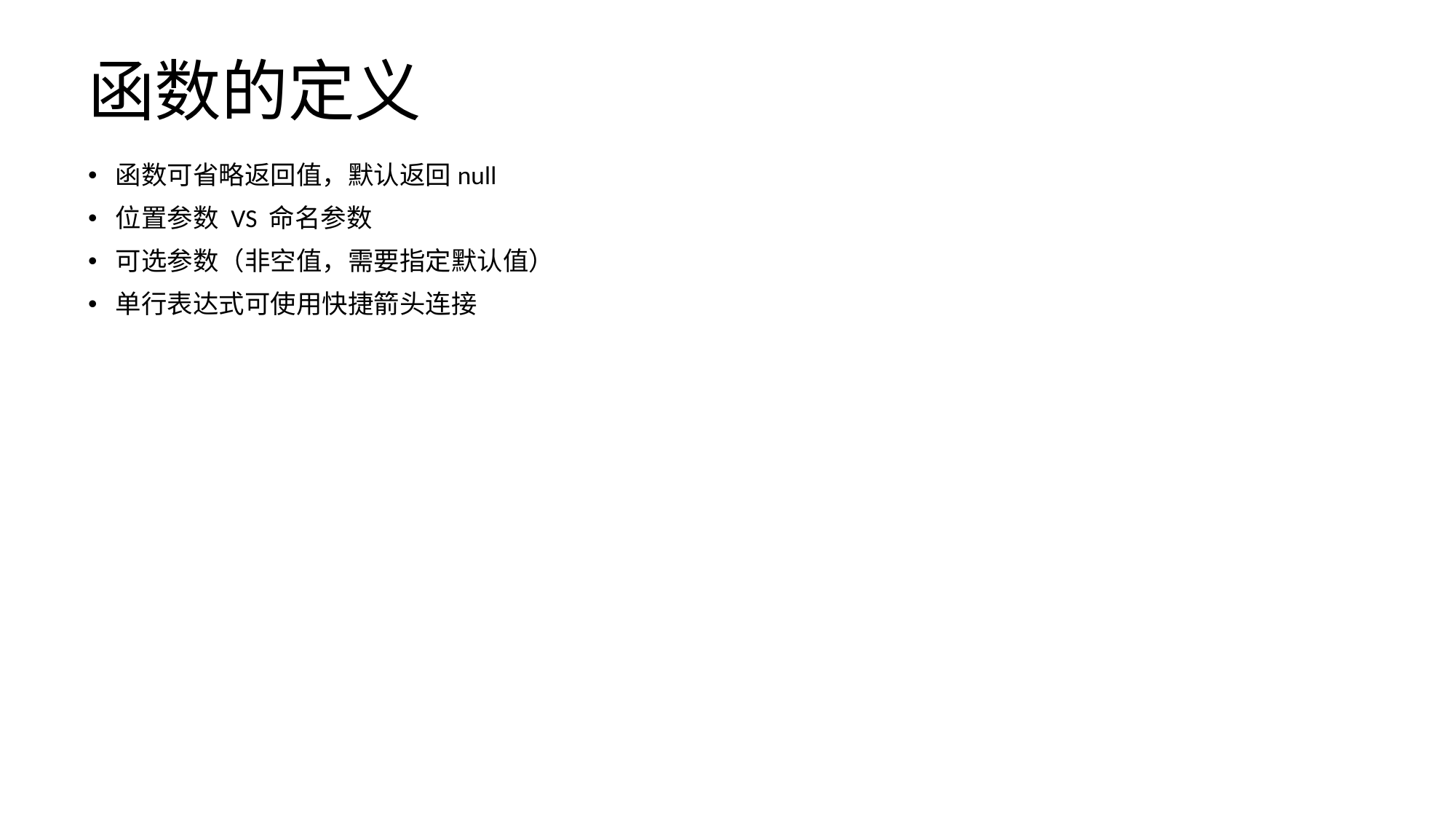

# 函数的定义
函数可省略返回值，默认返回null
位置参数 VS 命名参数
可选参数（非空值，需要指定默认值）
单行表达式可使用快捷箭头连接